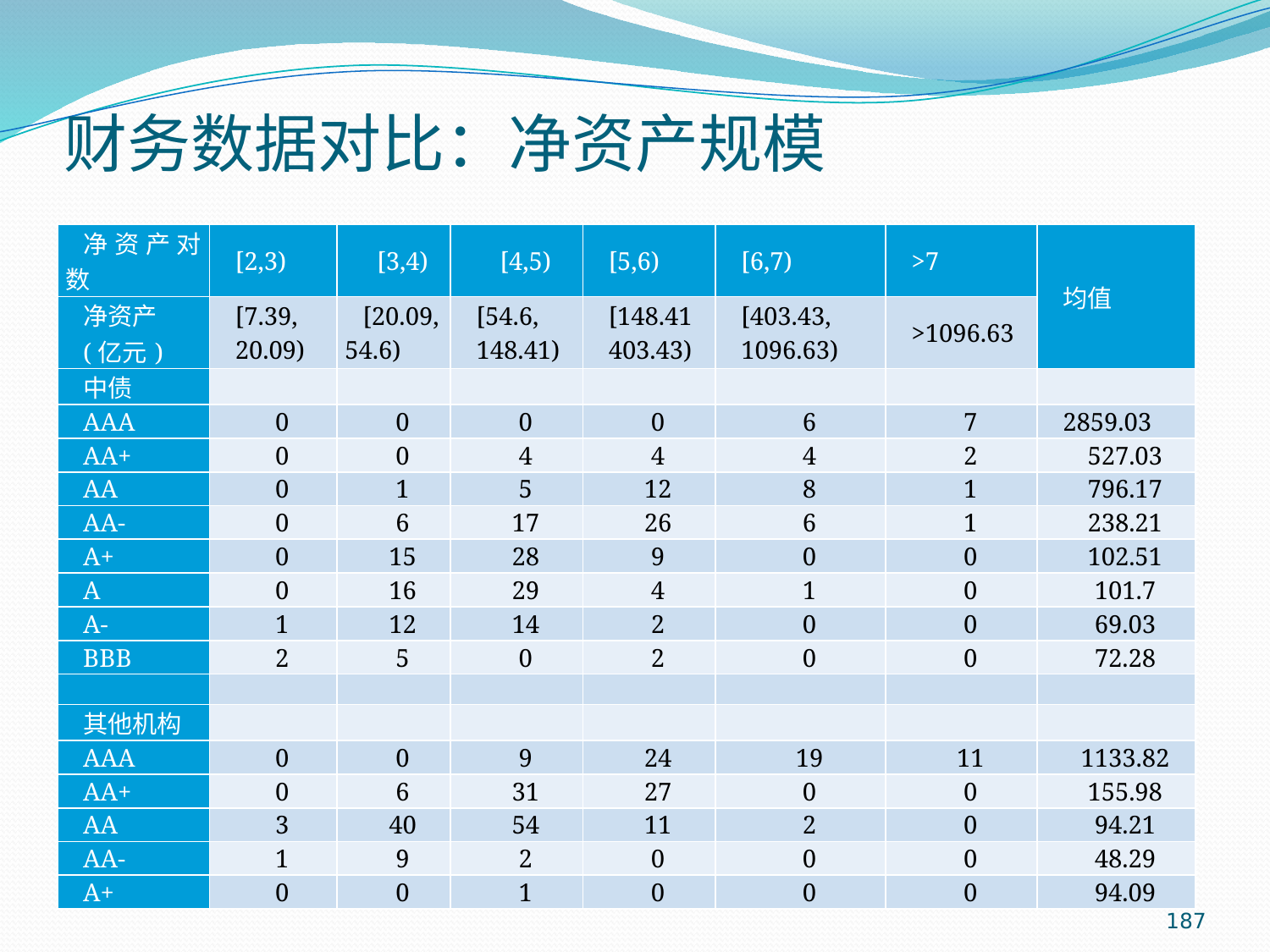

# 财务数据对比：净资产规模
| 净资产对数 | [2,3) | [3,4) | [4,5) | [5,6) | [6,7) | >7 | 均值 |
| --- | --- | --- | --- | --- | --- | --- | --- |
| 净资产 (亿元) | [7.39, 20.09) | [20.09,54.6) | [54.6, 148.41) | [148.41 403.43) | [403.43, 1096.63) | >1096.63 |  |
| 中债 |  |  |  |  |  |  |  |
| AAA | 0 | 0 | 0 | 0 | 6 | 7 | 2859.03 |
| AA+ | 0 | 0 | 4 | 4 | 4 | 2 | 527.03 |
| AA | 0 | 1 | 5 | 12 | 8 | 1 | 796.17 |
| AA- | 0 | 6 | 17 | 26 | 6 | 1 | 238.21 |
| A+ | 0 | 15 | 28 | 9 | 0 | 0 | 102.51 |
| A | 0 | 16 | 29 | 4 | 1 | 0 | 101.7 |
| A- | 1 | 12 | 14 | 2 | 0 | 0 | 69.03 |
| BBB | 2 | 5 | 0 | 2 | 0 | 0 | 72.28 |
|  |  |  |  |  |  |  |  |
| 其他机构 |  |  |  |  |  |  |  |
| AAA | 0 | 0 | 9 | 24 | 19 | 11 | 1133.82 |
| AA+ | 0 | 6 | 31 | 27 | 0 | 0 | 155.98 |
| AA | 3 | 40 | 54 | 11 | 2 | 0 | 94.21 |
| AA- | 1 | 9 | 2 | 0 | 0 | 0 | 48.29 |
| A+ | 0 | 0 | 1 | 0 | 0 | 0 | 94.09 |
187